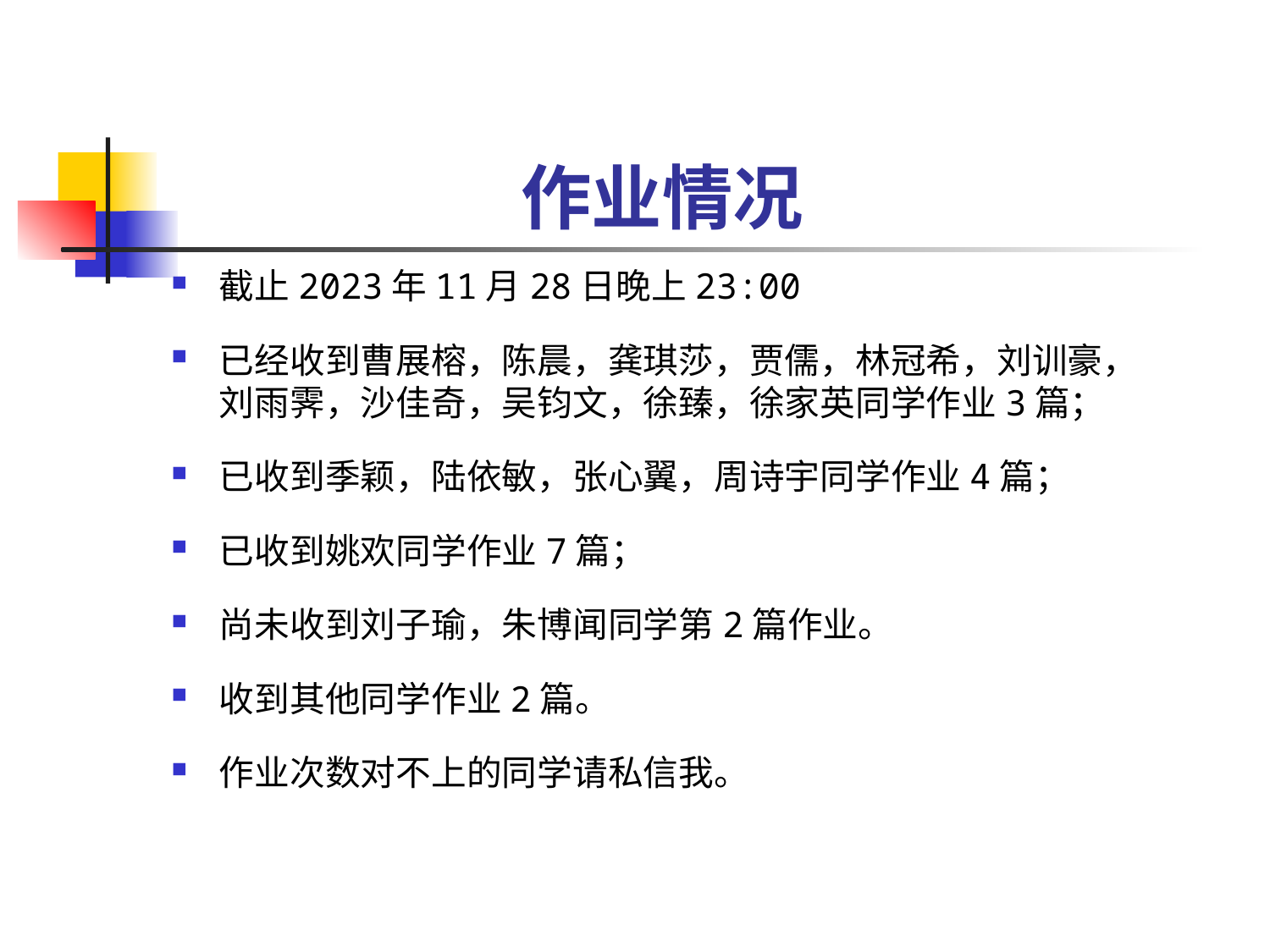

# 作业情况
截止2023年11月28日晚上23:00
已经收到曹展榕，陈晨，龚琪莎，贾儒，林冠希，刘训豪，刘雨霁，沙佳奇，吴钧文，徐臻，徐家英同学作业3篇；
已收到季颖，陆依敏，张心翼，周诗宇同学作业4篇；
已收到姚欢同学作业7篇；
尚未收到刘子瑜，朱博闻同学第2篇作业。
收到其他同学作业2篇。
作业次数对不上的同学请私信我。